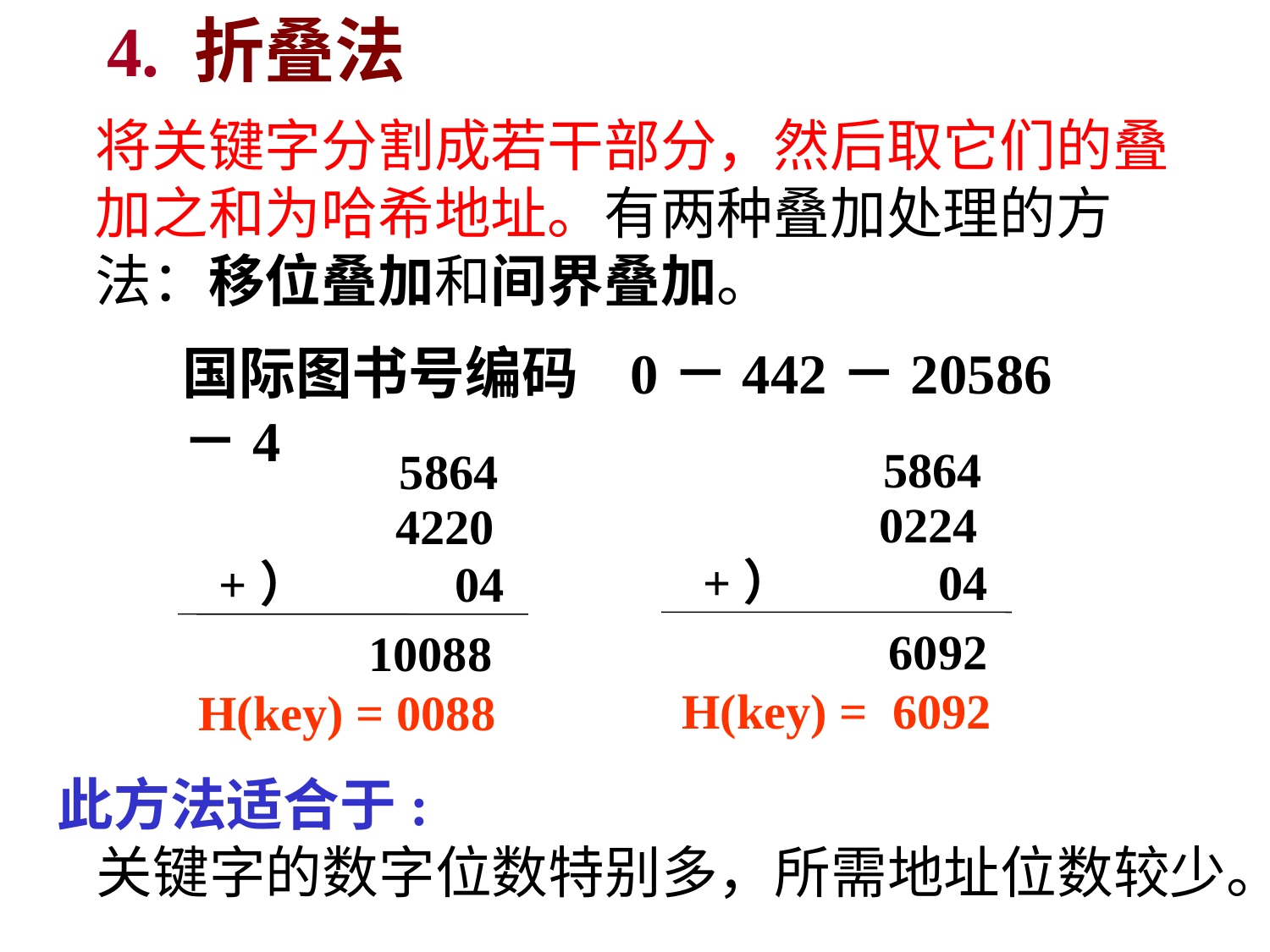

4. 折叠法
将关键字分割成若干部分，然后取它们的叠加之和为哈希地址。有两种叠加处理的方法：移位叠加和间界叠加。
国际图书号编码   0－442－20586－4
5864
0224
+）            04

   6092
H(key) =  6092
5864
4220
+）            04

10088
H(key) = 0088
此方法适合于:
  关键字的数字位数特别多，所需地址位数较少。